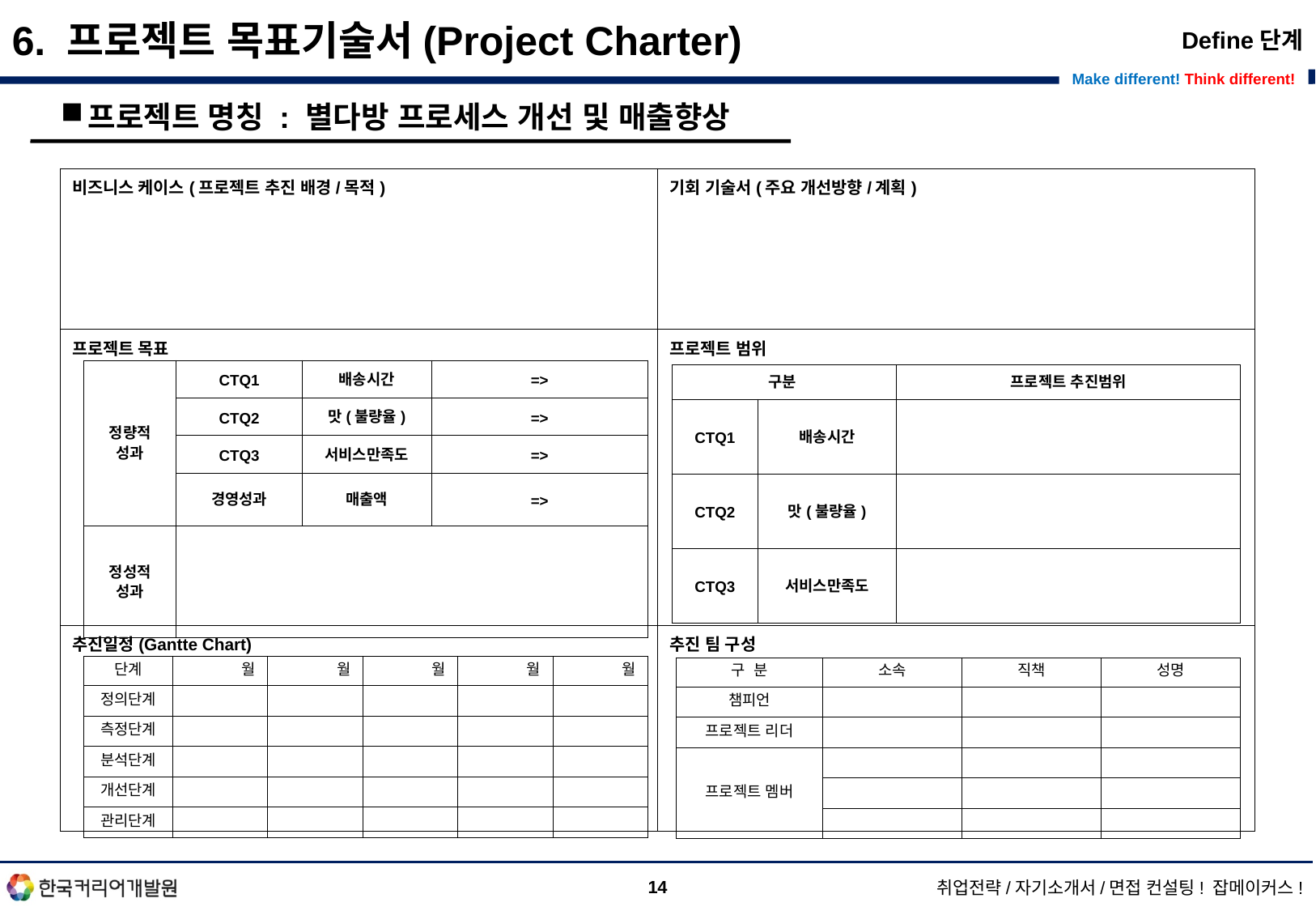

6. 프로젝트 목표기술서(Project Charter)
Define단계
프로젝트 명칭 : 별다방 프로세스 개선 및 매출향상

| 비즈니스 케이스(프로젝트 추진 배경/목적) | 기회 기술서(주요 개선방향/계획) |
| --- | --- |
| 프로젝트 목표 | 프로젝트 범위 |
| 추진일정(Gantte Chart) | 추진 팀 구성 |
| 정량적 성과 | CTQ1 | 배송시간 | => |
| --- | --- | --- | --- |
|  | CTQ2 | 맛(불량율) | => |
|  | CTQ3 | 서비스만족도 | => |
|  | 경영성과 | 매출액 | => |
| 정성적 성과 |  |  |  |
| 구분 |  | 프로젝트 추진범위 |
| --- | --- | --- |
| CTQ1 | 배송시간 |  |
| CTQ2 | 맛(불량율) |  |
| CTQ3 | 서비스만족도 |  |
| 단계 | 월 | 월 | 월 | 월 | 월 |
| --- | --- | --- | --- | --- | --- |
| 정의단계 |  |  |  |  |  |
| 측정단계 |  |  |  |  |  |
| 분석단계 |  |  |  |  |  |
| 개선단계 |  |  |  |  |  |
| 관리단계 |  |  |  |  |  |
| 구 분 | 소속 | 직책 | 성명 |
| --- | --- | --- | --- |
| 챔피언 |  |  |  |
| 프로젝트 리더 |  |  |  |
| 프로젝트 멤버 |  |  |  |
|  |  |  |  |
|  |  |  |  |